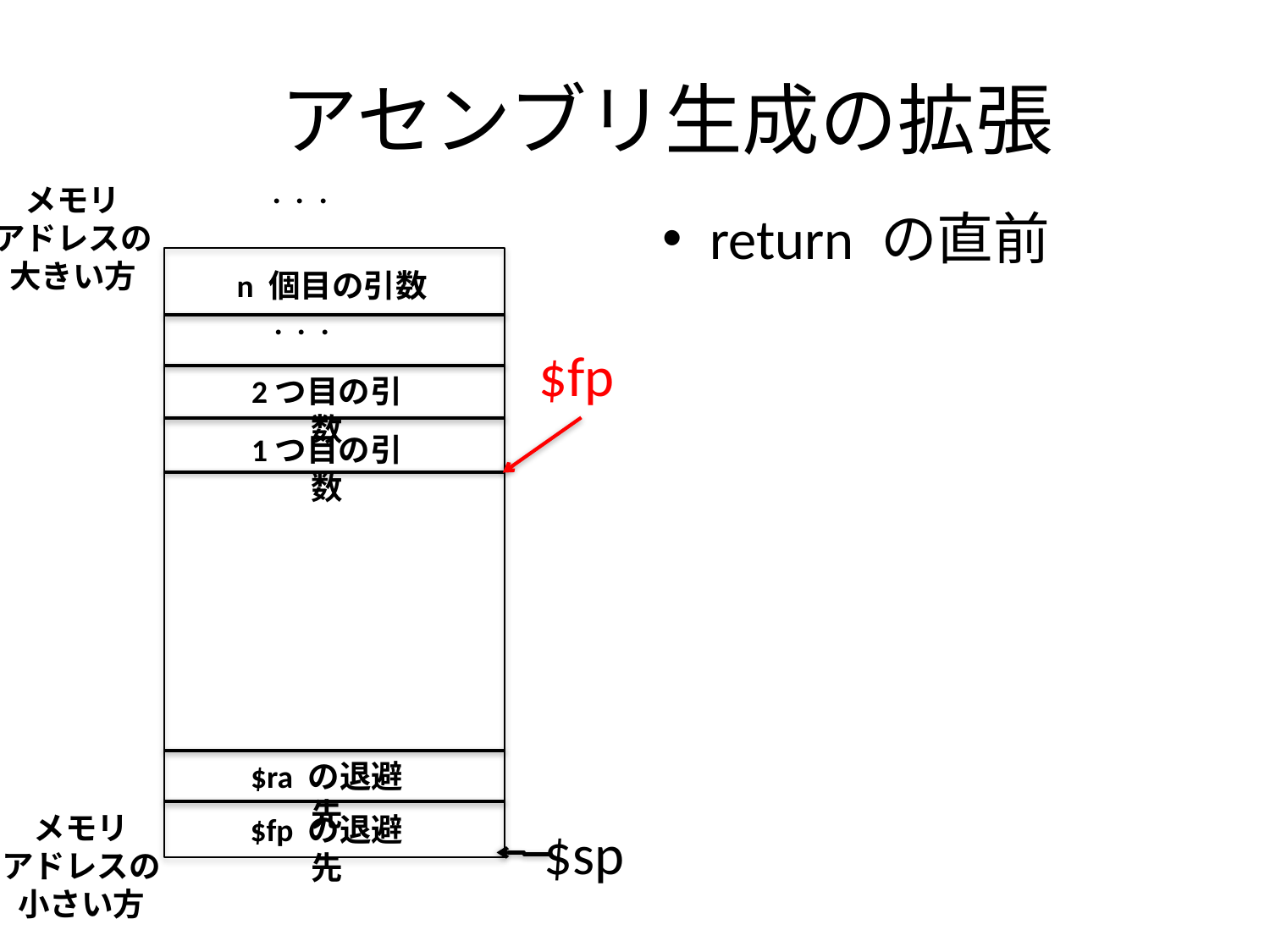

# アセンブリ生成の拡張
メモリ
アドレスの
大きい方
・・・
return の直前

n 個目の引数
・・・
$fp
2つ目の引数
1つ目の引数
$ra の退避先
メモリ
アドレスの
小さい方
$fp の退避先
$sp